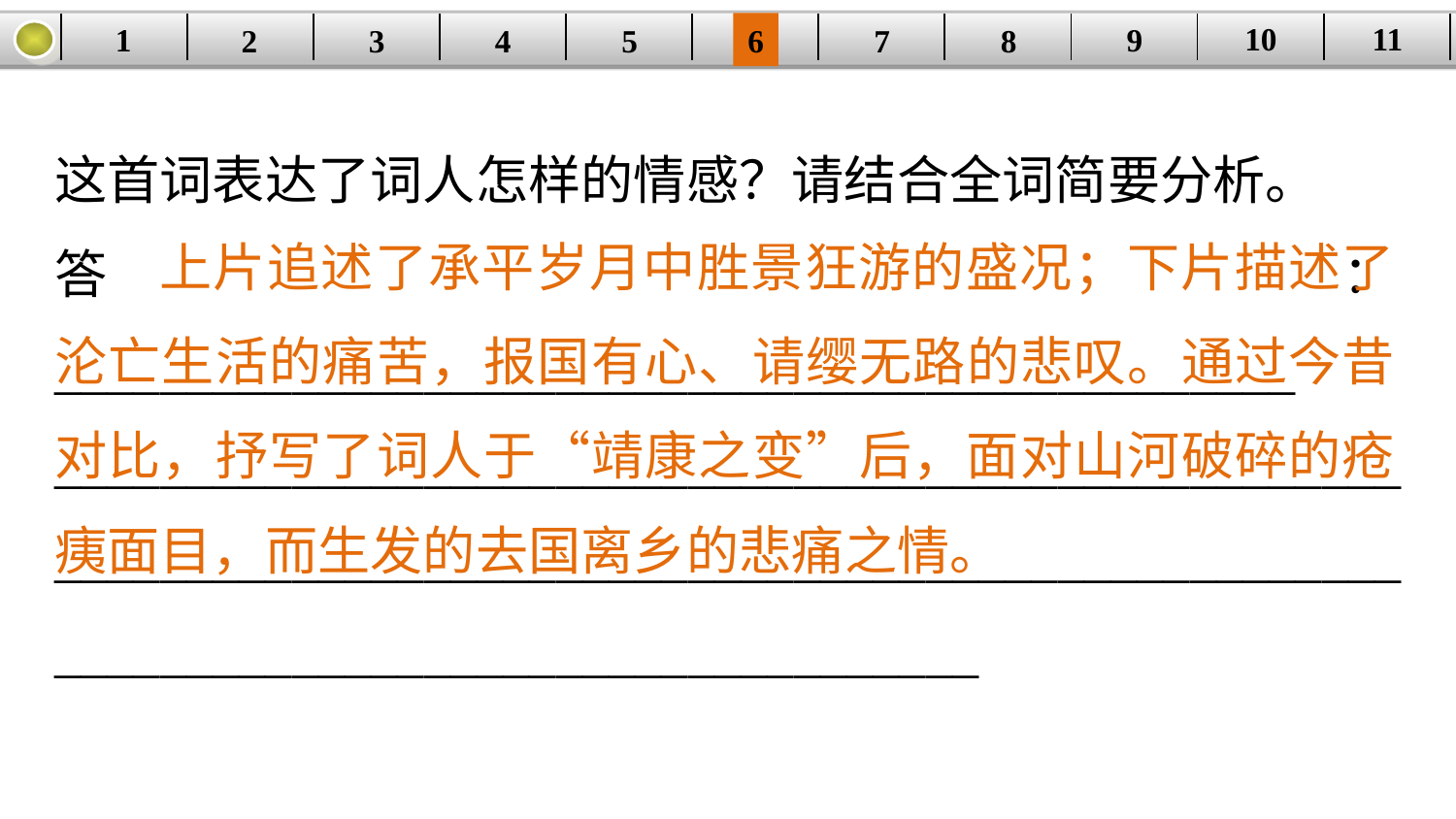

10

11
9
1
3
4
5
6
8
2
|  |  |  |  |  |  |  |  |  |  |  |
| --- | --- | --- | --- | --- | --- | --- | --- | --- | --- | --- |
7

这首词表达了词人怎样的情感？请结合全词简要分析。
答：_______________________________________________
_________________________________________________________________________________________________________________________________________
       上片追述了承平岁月中胜景狂游的盛况；下片描述了沦亡生活的痛苦，报国有心、请缨无路的悲叹。通过今昔对比，抒写了词人于“靖康之变”后，面对山河破碎的疮痍面目，而生发的去国离乡的悲痛之情。